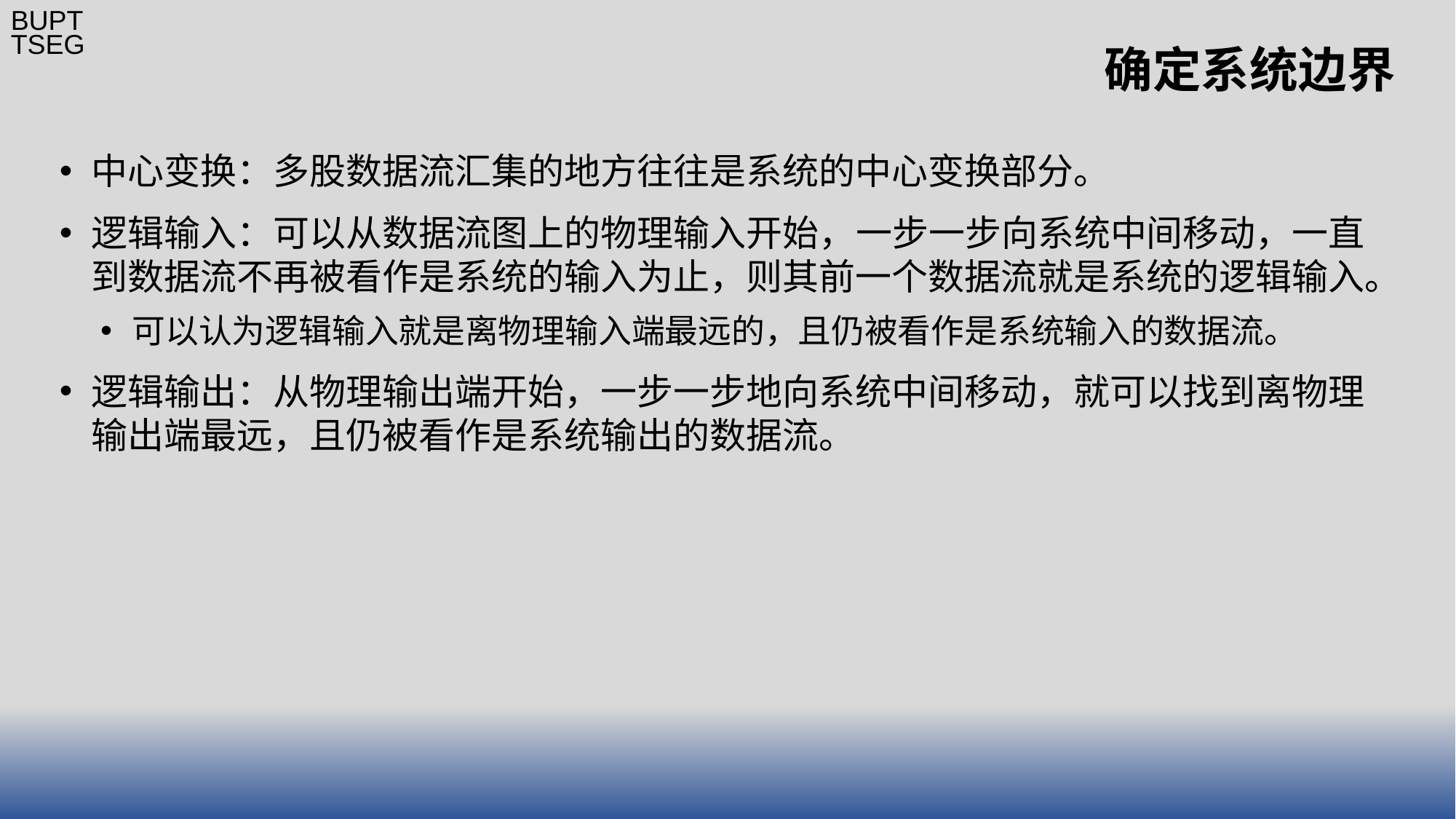

# 确定系统边界
中心变换：多股数据流汇集的地方往往是系统的中心变换部分。
逻辑输入：可以从数据流图上的物理输入开始，一步一步向系统中间移动，一直到数据流不再被看作是系统的输入为止，则其前一个数据流就是系统的逻辑输入。
可以认为逻辑输入就是离物理输入端最远的，且仍被看作是系统输入的数据流。
逻辑输出：从物理输出端开始，一步一步地向系统中间移动，就可以找到离物理输出端最远，且仍被看作是系统输出的数据流。